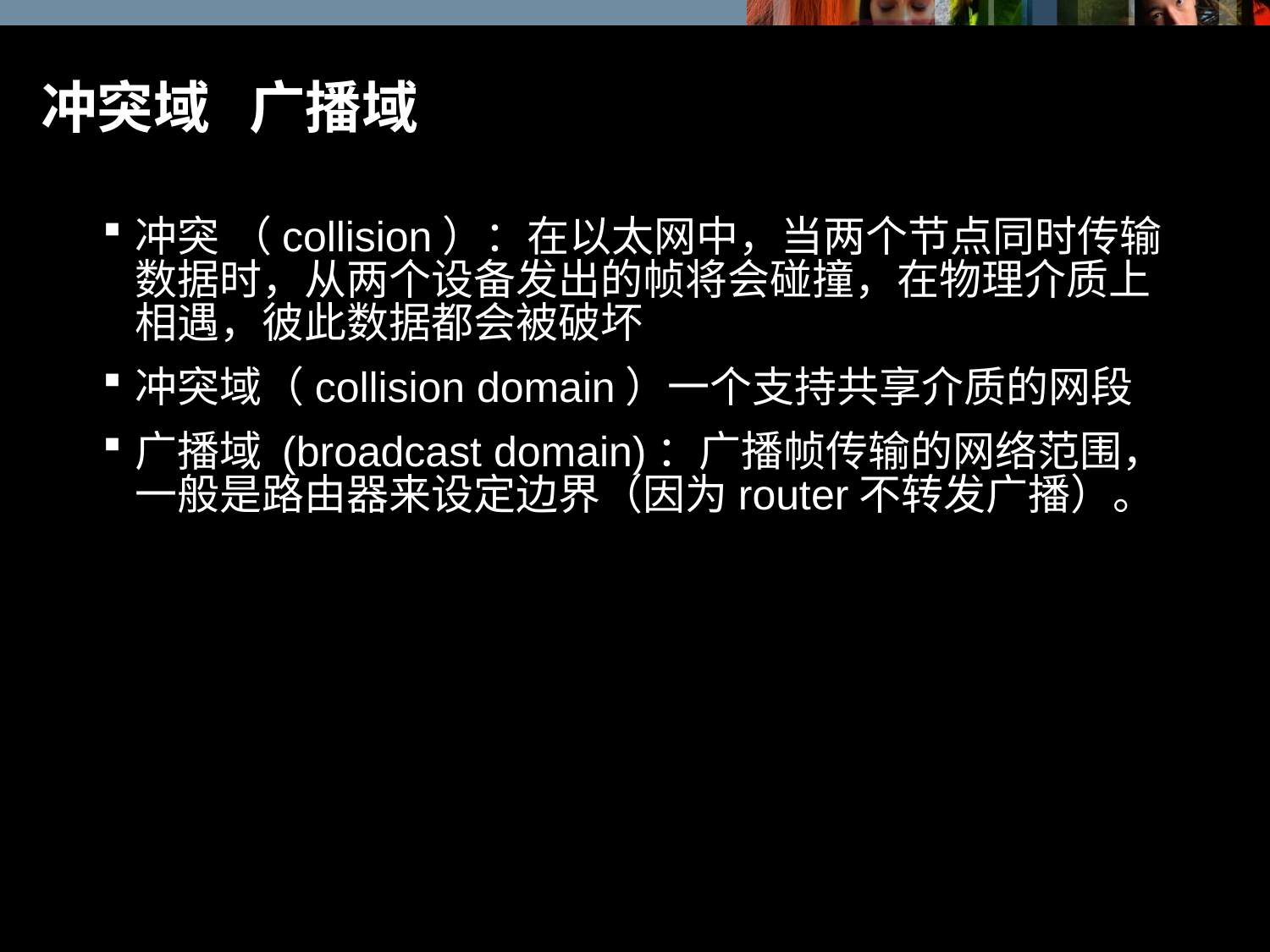

# 冲突域   广播域
冲突 （collision）：在以太网中，当两个节点同时传输数据时，从两个设备发出的帧将会碰撞，在物理介质上相遇，彼此数据都会被破坏
冲突域（collision domain）一个支持共享介质的网段
广播域 (broadcast domain)：广播帧传输的网络范围，一般是路由器来设定边界（因为router不转发广播）。